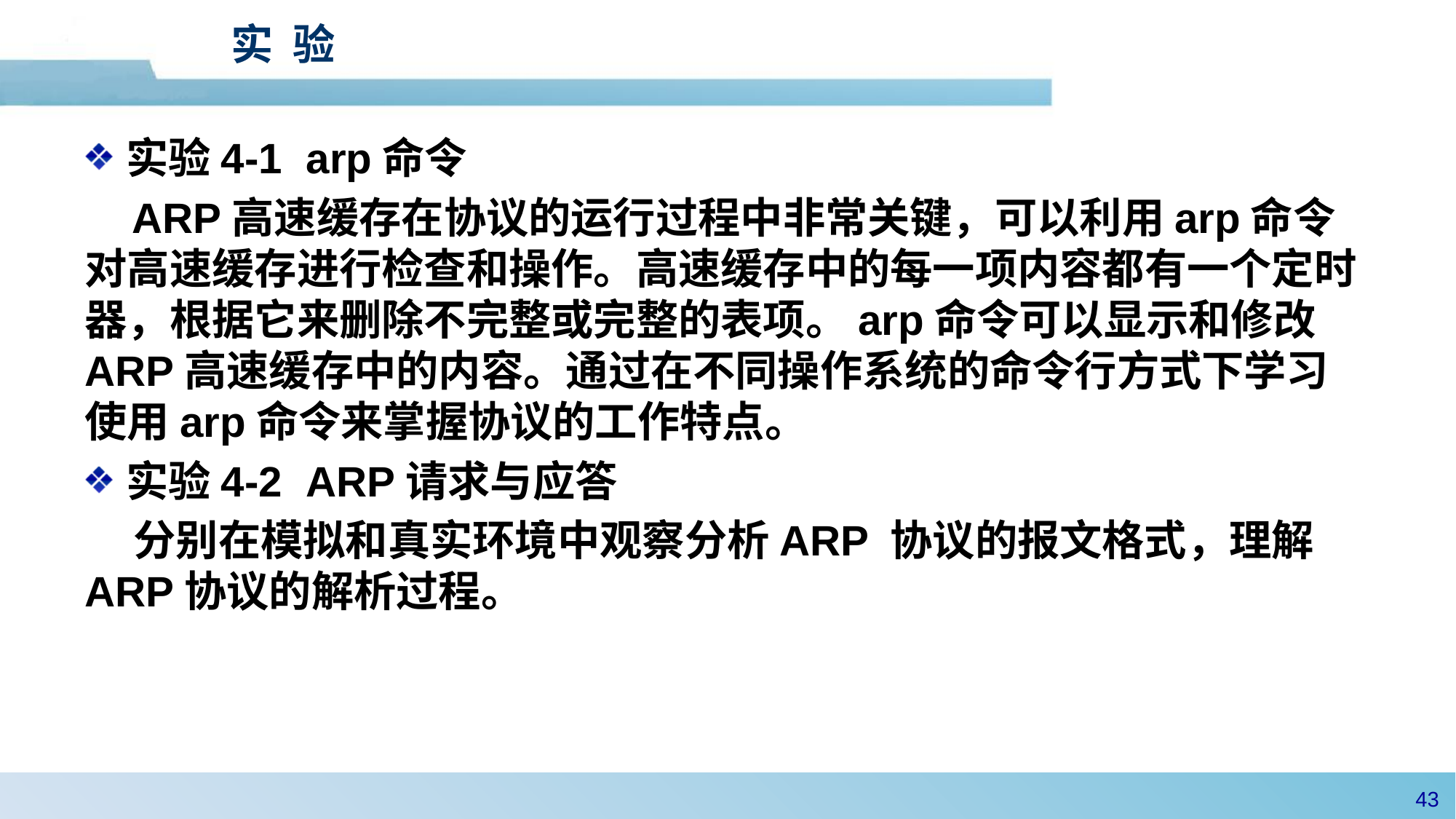

# 实  验
实验4-1  arp命令
    ARP高速缓存在协议的运行过程中非常关键，可以利用arp命令对高速缓存进行检查和操作。高速缓存中的每一项内容都有一个定时器，根据它来删除不完整或完整的表项。arp命令可以显示和修改ARP高速缓存中的内容。通过在不同操作系统的命令行方式下学习使用arp命令来掌握协议的工作特点。
实验4-2  ARP请求与应答
    分别在模拟和真实环境中观察分析ARP 协议的报文格式，理解ARP协议的解析过程。

43